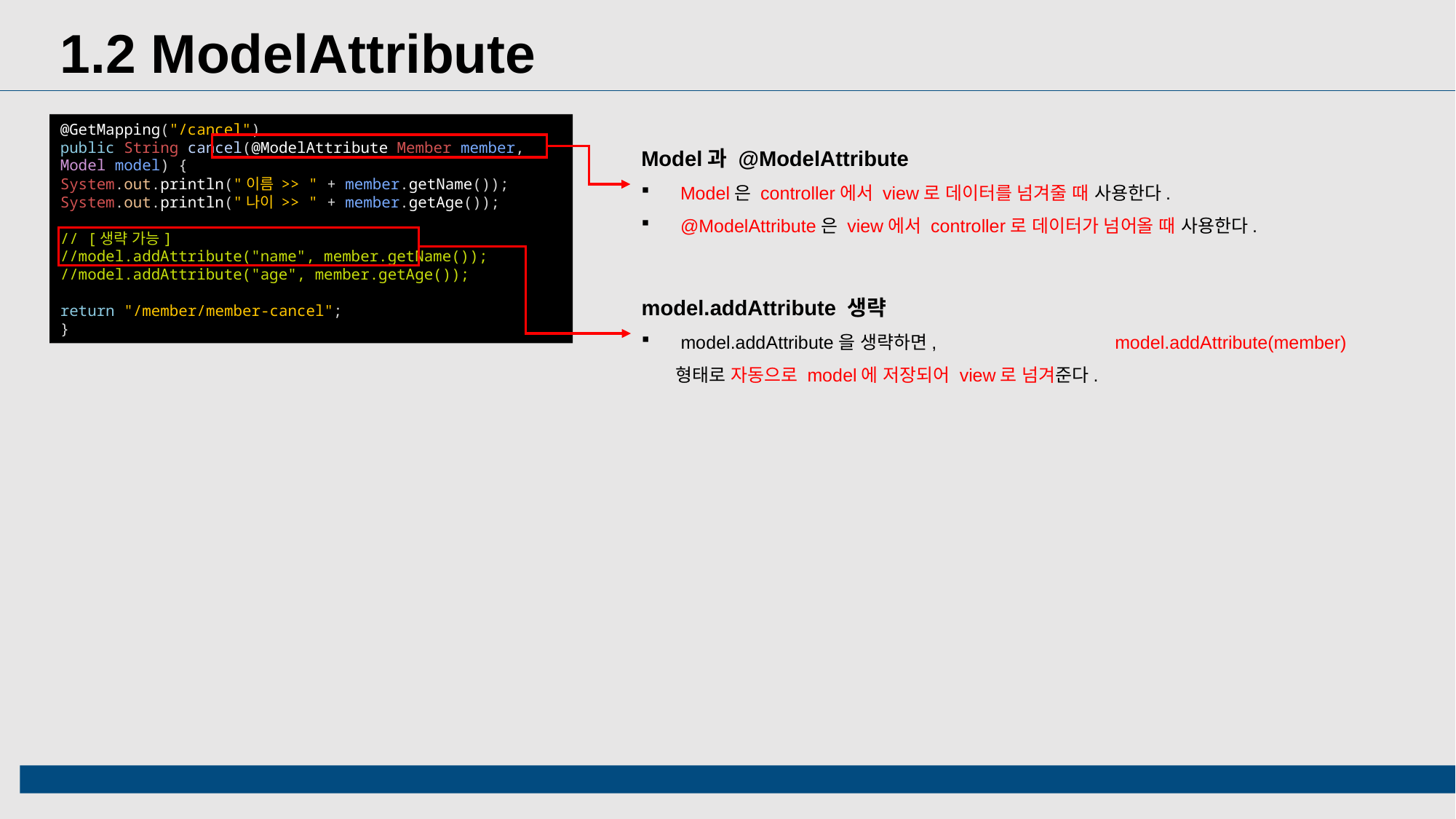

1.2 ModelAttribute
@GetMapping("/cancel")
public String cancel(@ModelAttribute Member member, Model model) {
System.out.println("이름 >> " + member.getName());
System.out.println("나이 >> " + member.getAge());

// [생략 가능]
//model.addAttribute("name", member.getName());
//model.addAttribute("age", member.getAge());

return "/member/member-cancel";
}
Model과 @ModelAttribute
 Model은 controller에서 view로 데이터를 넘겨줄 때 사용한다.
 @ModelAttribute은 view에서 controller로 데이터가 넘어올 때 사용한다.

model.addAttribute 생략
 model.addAttribute을 생략하면,                                   model.addAttribute(member) 형태로 자동으로 model에 저장되어 view로 넘겨준다.